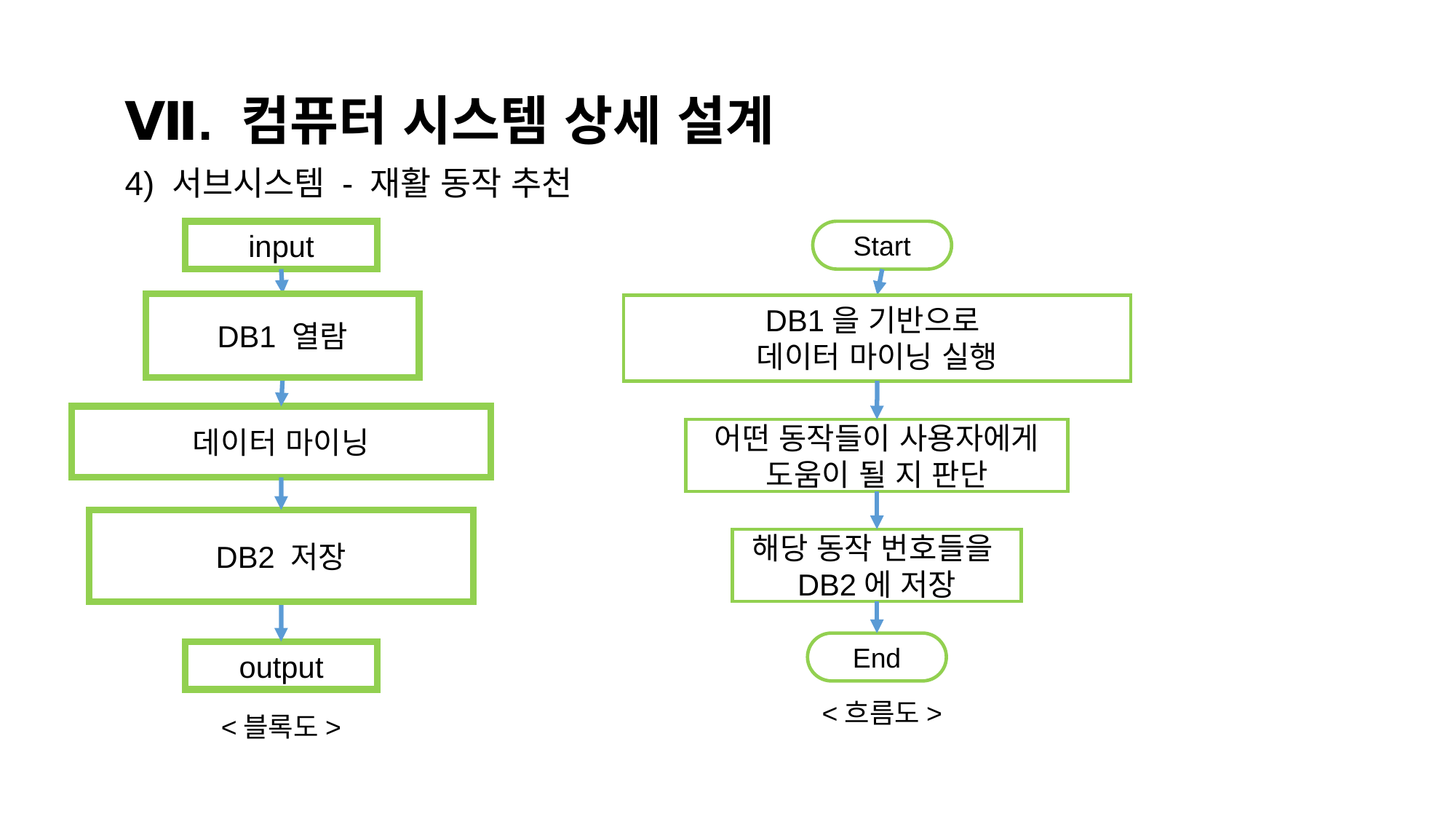

Ⅶ. 컴퓨터 시스템 상세 설계
4) 서브시스템 - 재활 동작 추천
input
데이터 마이닝
DB2 저장
output
<블록도>
Start
DB1을 기반으로
데이터 마이닝 실행
어떤 동작들이 사용자에게
도움이 될 지 판단
해당 동작 번호들을
DB2에 저장
End
<흐름도>
DB1 열람